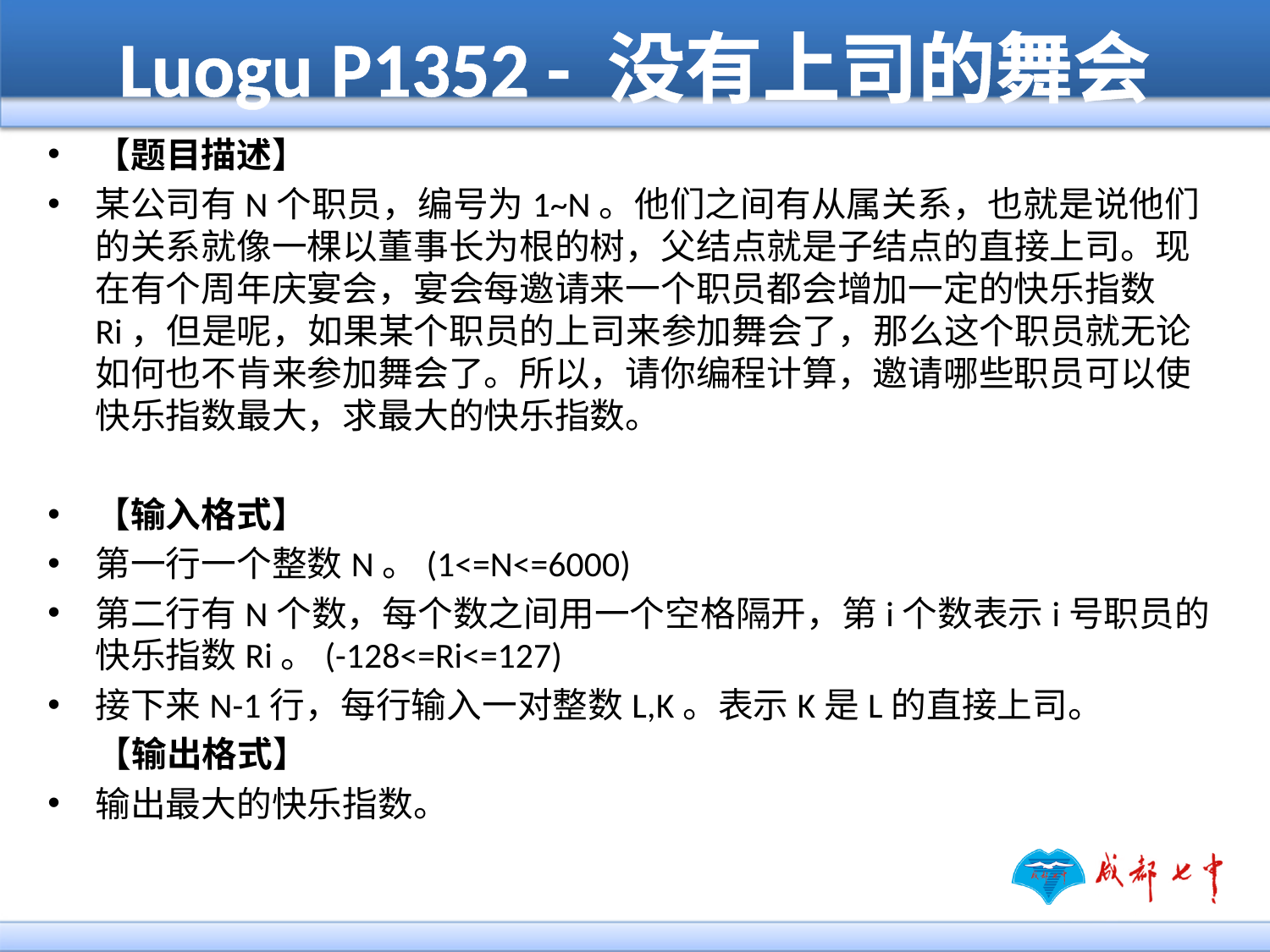

# Luogu P1352 - 没有上司的舞会
【题目描述】
某公司有N个职员，编号为1~N。他们之间有从属关系，也就是说他们的关系就像一棵以董事长为根的树，父结点就是子结点的直接上司。现在有个周年庆宴会，宴会每邀请来一个职员都会增加一定的快乐指数Ri，但是呢，如果某个职员的上司来参加舞会了，那么这个职员就无论如何也不肯来参加舞会了。所以，请你编程计算，邀请哪些职员可以使快乐指数最大，求最大的快乐指数。

【输入格式】
第一行一个整数N。(1<=N<=6000)
第二行有N个数，每个数之间用一个空格隔开，第i个数表示i号职员的快乐指数Ri。(-128<=Ri<=127)
接下来N-1行，每行输入一对整数L,K。表示K是L的直接上司。
     【输出格式】
输出最大的快乐指数。